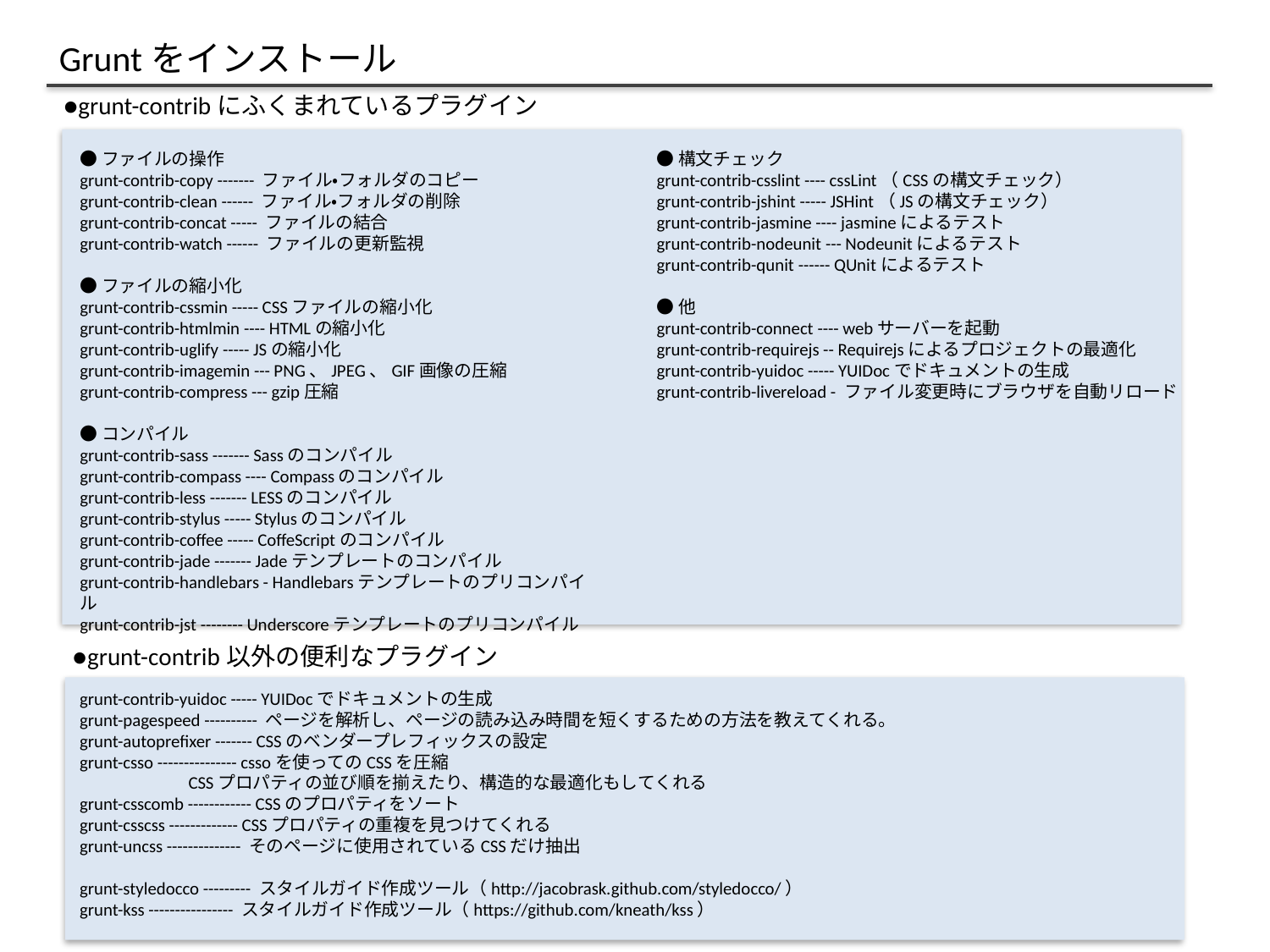

Gruntをインストール
●grunt-contribにふくまれているプラグイン

●ファイルの操作
grunt-contrib-copy ------- ファイル・フォルダのコピー
grunt-contrib-clean ------ ファイル・フォルダの削除
grunt-contrib-concat ----- ファイルの結合
grunt-contrib-watch ------ ファイルの更新監視

●ファイルの縮小化
grunt-contrib-cssmin ----- CSSファイルの縮小化
grunt-contrib-htmlmin ---- HTMLの縮小化
grunt-contrib-uglify ----- JSの縮小化
grunt-contrib-imagemin --- PNG、JPEG、GIF画像の圧縮
grunt-contrib-compress --- gzip圧縮

●コンパイル
grunt-contrib-sass ------- Sassのコンパイル
grunt-contrib-compass ---- Compassのコンパイル
grunt-contrib-less ------- LESSのコンパイル
grunt-contrib-stylus ----- Stylusのコンパイル
grunt-contrib-coffee ----- CoffeScriptのコンパイル
grunt-contrib-jade ------- Jadeテンプレートのコンパイル
grunt-contrib-handlebars - Handlebarsテンプレートのプリコンパイル
grunt-contrib-jst -------- Underscoreテンプレートのプリコンパイル
●構文チェック
grunt-contrib-csslint ---- cssLint（CSSの構文チェック）
grunt-contrib-jshint ----- JSHint（JSの構文チェック）
grunt-contrib-jasmine ---- jasmineによるテスト
grunt-contrib-nodeunit --- Nodeunitによるテスト
grunt-contrib-qunit ------ QUnitによるテスト

●他
grunt-contrib-connect ---- webサーバーを起動
grunt-contrib-requirejs -- Requirejsによるプロジェクトの最適化
grunt-contrib-yuidoc ----- YUIDocでドキュメントの生成
grunt-contrib-livereload - ファイル変更時にブラウザを自動リロード
●grunt-contrib以外の便利なプラグイン

grunt-contrib-yuidoc ----- YUIDocでドキュメントの生成
grunt-pagespeed ---------- ページを解析し、ページの読み込み時間を短くするための方法を教えてくれる。
grunt-autoprefixer ------- CSSのベンダープレフィックスの設定
grunt-csso --------------- cssoを使ってのCSSを圧縮
                           CSSプロパティの並び順を揃えたり、構造的な最適化もしてくれる
grunt-csscomb ------------ CSSのプロパティをソート
grunt-csscss ------------- CSSプロパティの重複を見つけてくれる
grunt-uncss -------------- そのページに使用されているCSSだけ抽出

grunt-styledocco --------- スタイルガイド作成ツール（http://jacobrask.github.com/styledocco/）
grunt-kss ---------------- スタイルガイド作成ツール（https://github.com/kneath/kss）